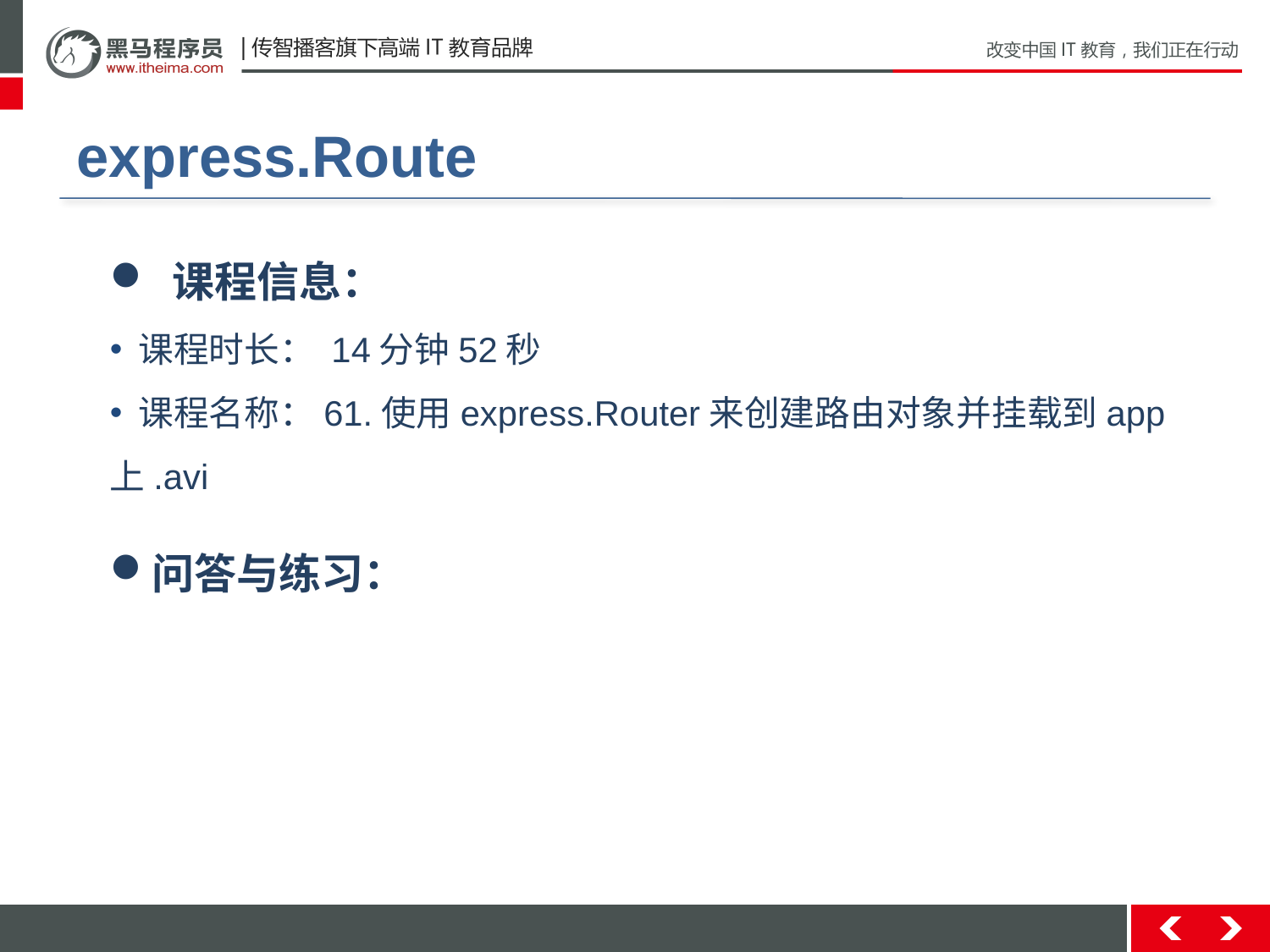

# express.Route
 课程信息：
 课程时长： 14分钟52秒
 课程名称：61.使用express.Router来创建路由对象并挂载到app上.avi
问答与练习：